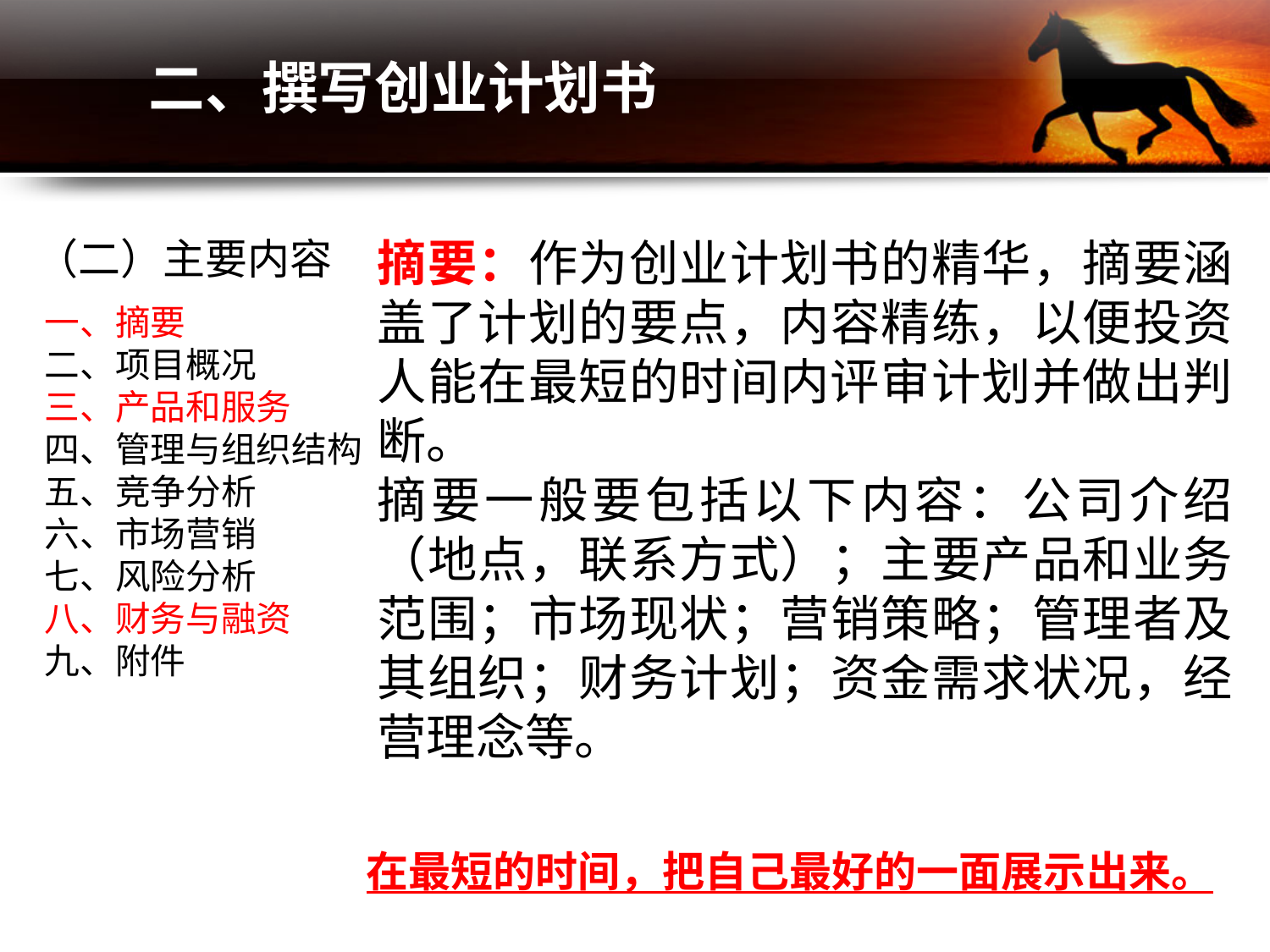

二、撰写创业计划书
（二）主要内容
摘要：作为创业计划书的精华，摘要涵盖了计划的要点，内容精练，以便投资人能在最短的时间内评审计划并做出判断。
摘要一般要包括以下内容：公司介绍（地点，联系方式）；主要产品和业务范围；市场现状；营销策略；管理者及其组织；财务计划；资金需求状况，经营理念等。

一、摘要
二、项目概况
三、产品和服务
四、管理与组织结构
五、竞争分析
六、市场营销
七、风险分析
八、财务与融资
九、附件
在最短的时间，把自己最好的一面展示出来。